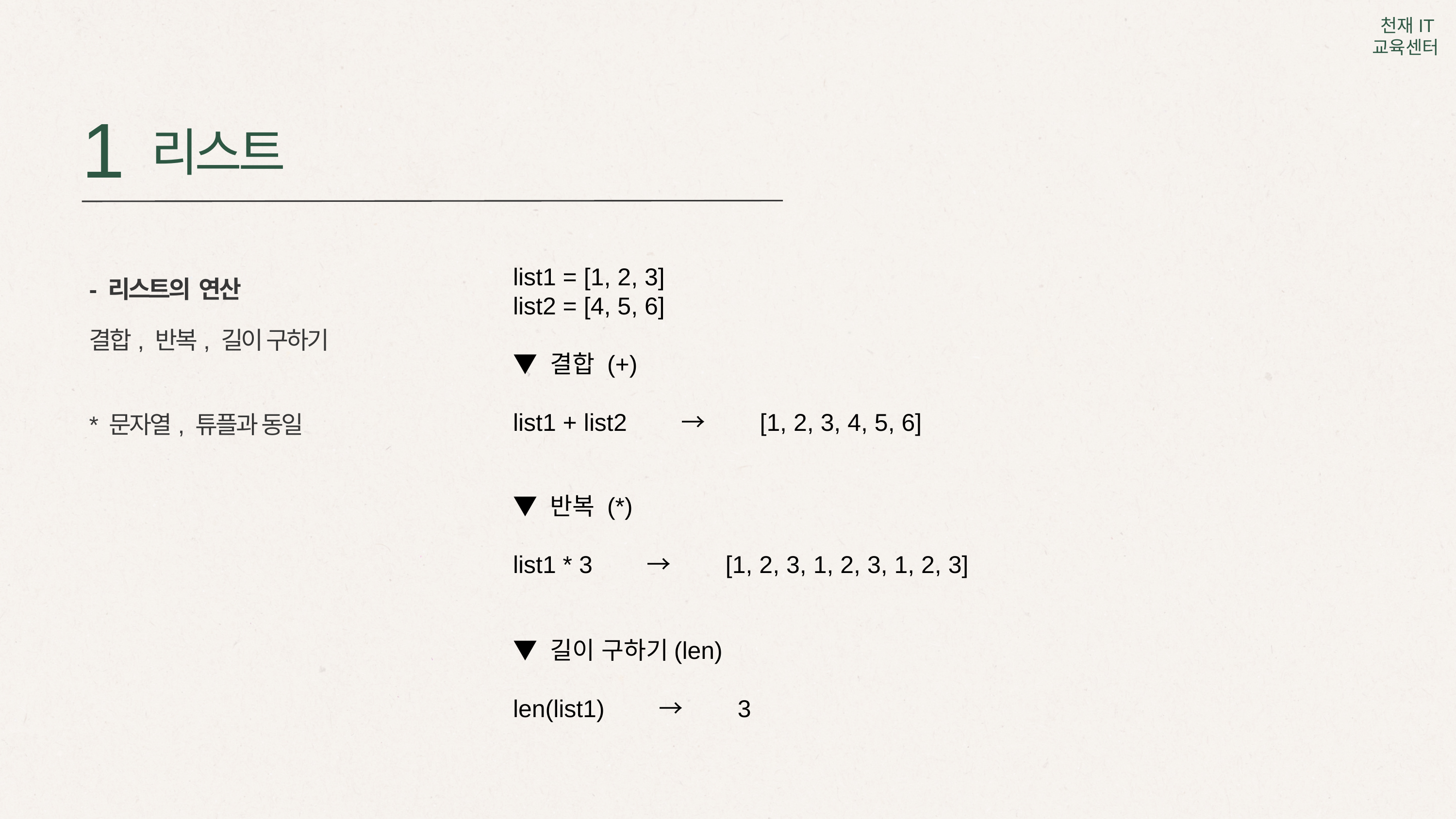

1
리스트

- 리스트의  연산
list1 = [1, 2, 3]
list2 = [4, 5, 6]

▼ 결합 (+)

list1 + list2　　→　　[1, 2, 3, 4, 5, 6]
결합, 반복, 길이 구하기

* 문자열, 튜플과 동일
▼ 반복 (*)

list1 * 3　　→　　[1, 2, 3, 1, 2, 3, 1, 2, 3]
▼ 길이 구하기(len)

len(list1)　　→　　3